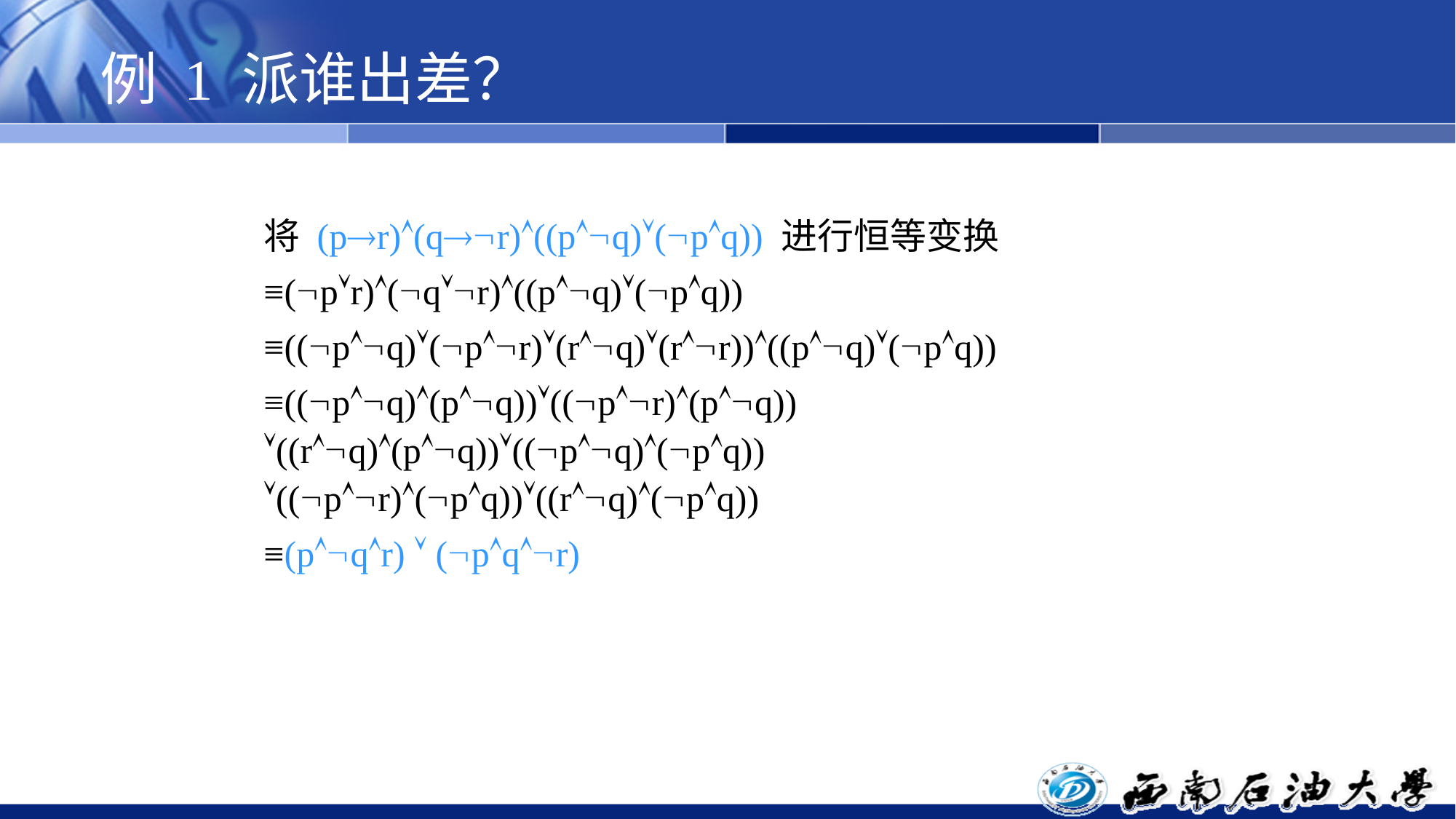

# 例 1 派谁出差？
将 (p→r)∧(q→¬r)∧((p∧¬q)∨(¬p∧q)) 进行恒等变换
≡(¬p∨r)∧(¬q∨¬r)∧((p∧¬q)∨(¬p∧q))
≡((¬p∧¬q)∨(¬p∧¬r)∨(r∧¬q)∨(r∧¬r))∧((p∧¬q)∨(¬p∧q))
≡((¬p∧¬q)∧(p∧¬q))∨((¬p∧¬r)∧(p∧¬q)) ∨((r∧¬q)∧(p∧¬q))∨((¬p∧¬q)∧(¬p∧q)) ∨((¬p∧¬r)∧(¬p∧q))∨((r∧¬q)∧(¬p∧q))
≡(p∧¬q∧r) ∨ (¬p∧q∧¬r)